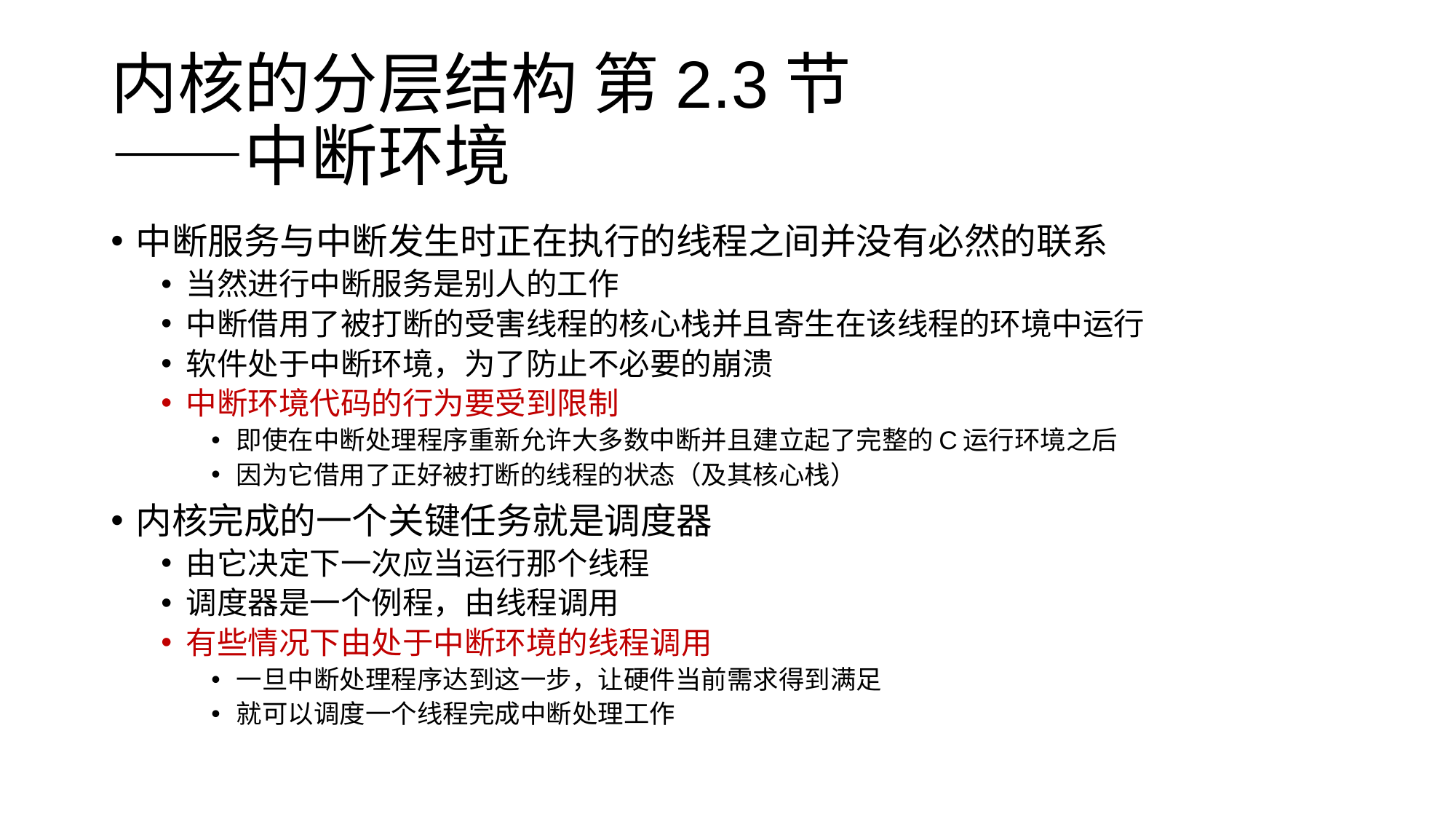

# 内核的分层结构 第2.3节 ——中断环境
中断服务与中断发生时正在执行的线程之间并没有必然的联系
当然进行中断服务是别人的工作
中断借用了被打断的受害线程的核心栈并且寄生在该线程的环境中运行
软件处于中断环境，为了防止不必要的崩溃
中断环境代码的行为要受到限制
即使在中断处理程序重新允许大多数中断并且建立起了完整的C运行环境之后
因为它借用了正好被打断的线程的状态（及其核心栈）
内核完成的一个关键任务就是调度器
由它决定下一次应当运行那个线程
调度器是一个例程，由线程调用
有些情况下由处于中断环境的线程调用
一旦中断处理程序达到这一步，让硬件当前需求得到满足
就可以调度一个线程完成中断处理工作